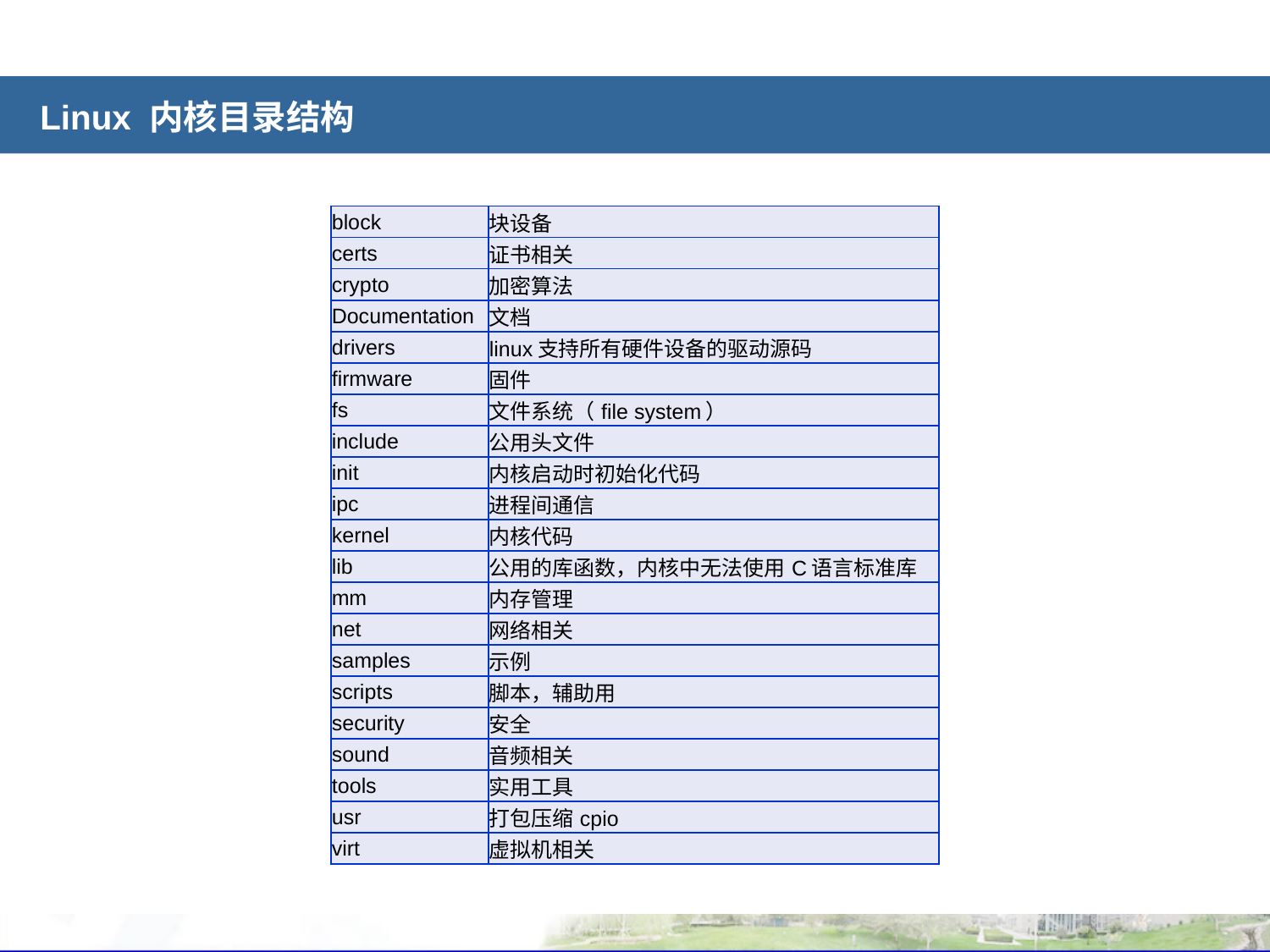

# Linux 内核目录结构
| block | 块设备 |
| --- | --- |
| certs | 证书相关 |
| crypto | 加密算法 |
| Documentation | 文档 |
| drivers | linux支持所有硬件设备的驱动源码 |
| firmware | 固件 |
| fs | 文件系统（file system） |
| include | 公用头文件 |
| init | 内核启动时初始化代码 |
| ipc | 进程间通信 |
| kernel | 内核代码 |
| lib | 公用的库函数，内核中无法使用C语言标准库 |
| mm | 内存管理 |
| net | 网络相关 |
| samples | 示例 |
| scripts | 脚本，辅助用 |
| security | 安全 |
| sound | 音频相关 |
| tools | 实用工具 |
| usr | 打包压缩cpio |
| virt | 虚拟机相关 |